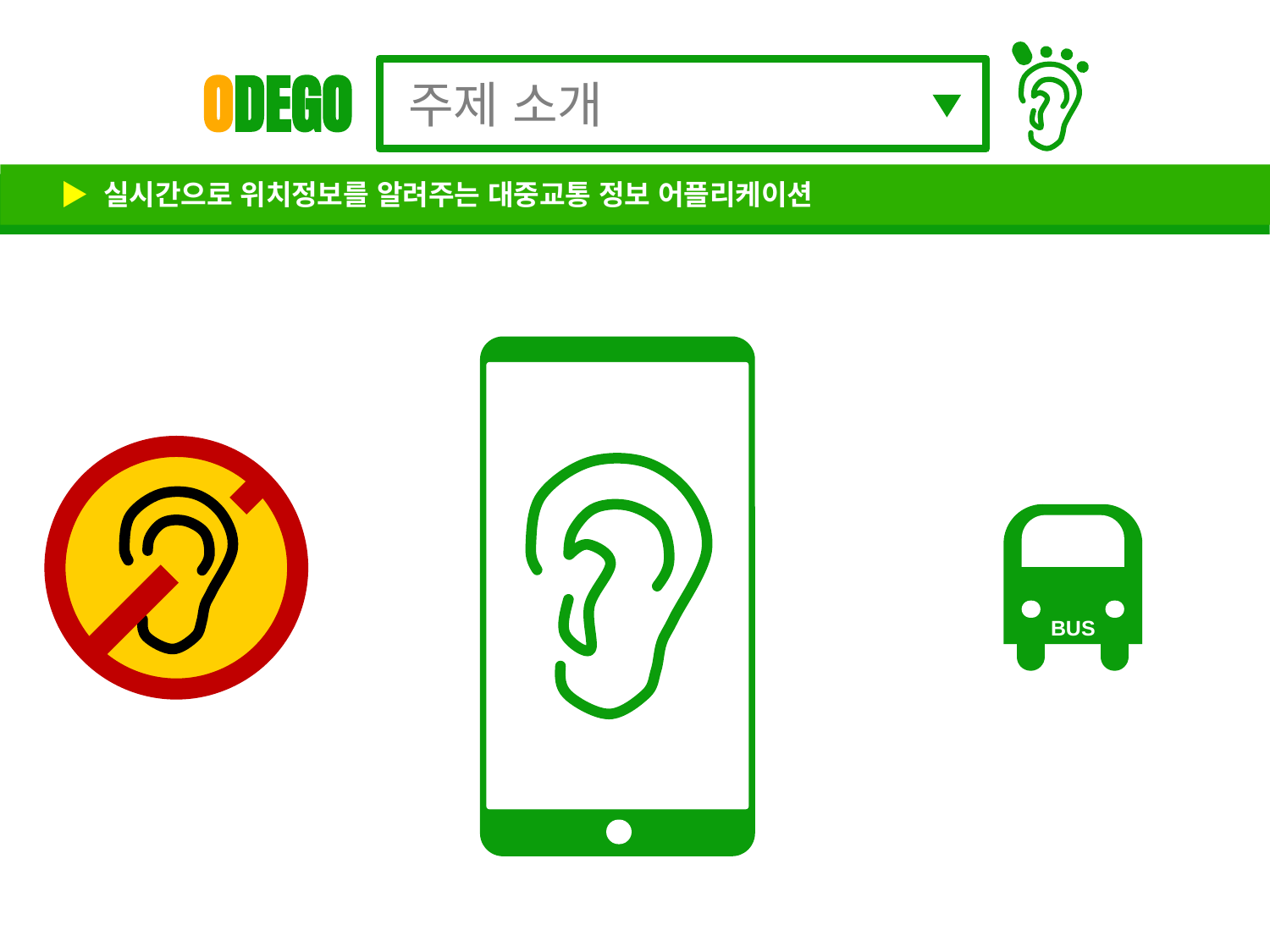

ODEGO
주제 소개

▶ 실시간으로 위치정보를 알려주는 대중교통 정보 어플리케이션

BUS